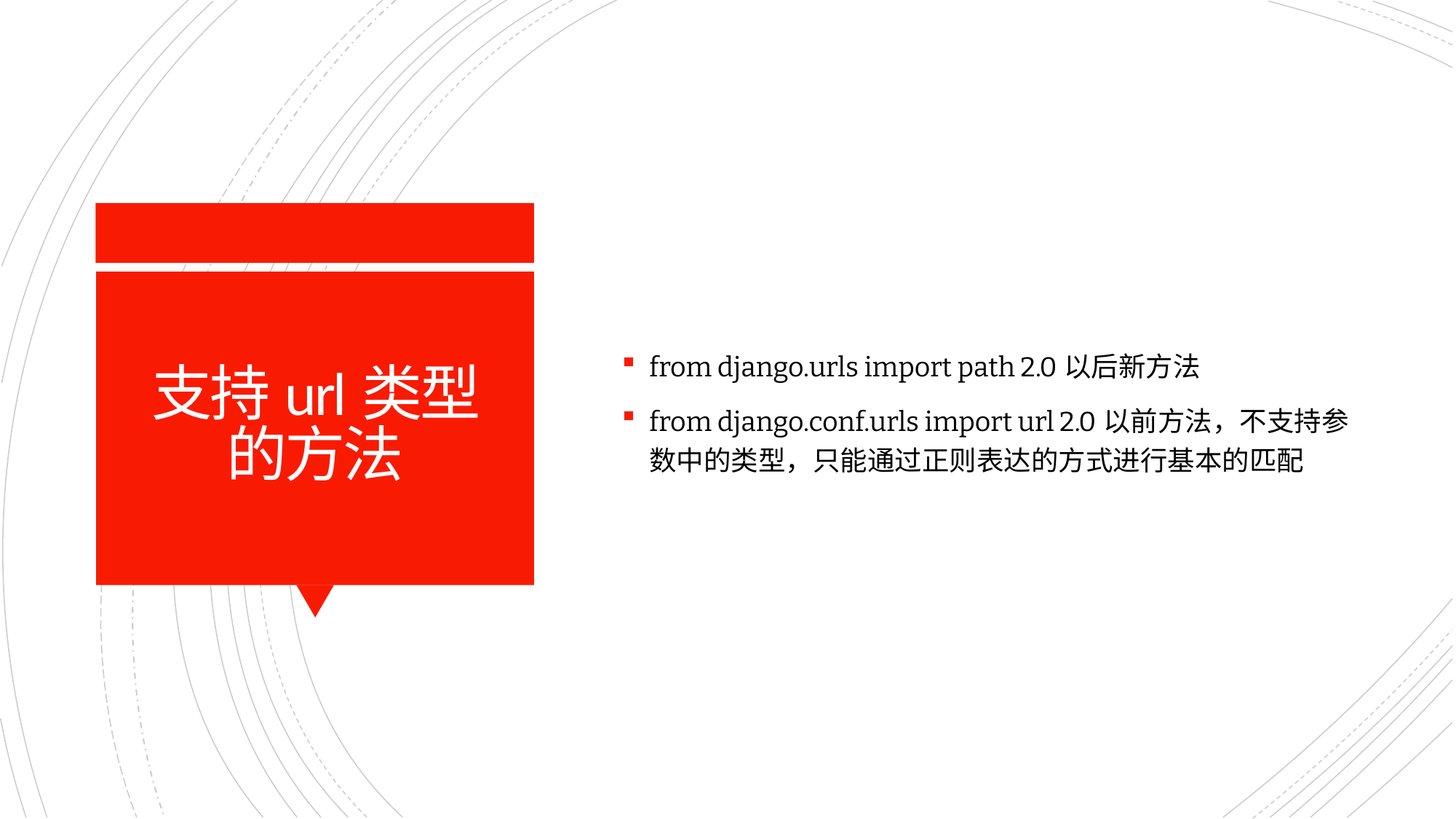

from django.urls import path 2.0以后新方法
from django.conf.urls import url 2.0以前方法，不支持参数中的类型，只能通过正则表达的方式进行基本的匹配
# 支持url类型的方法